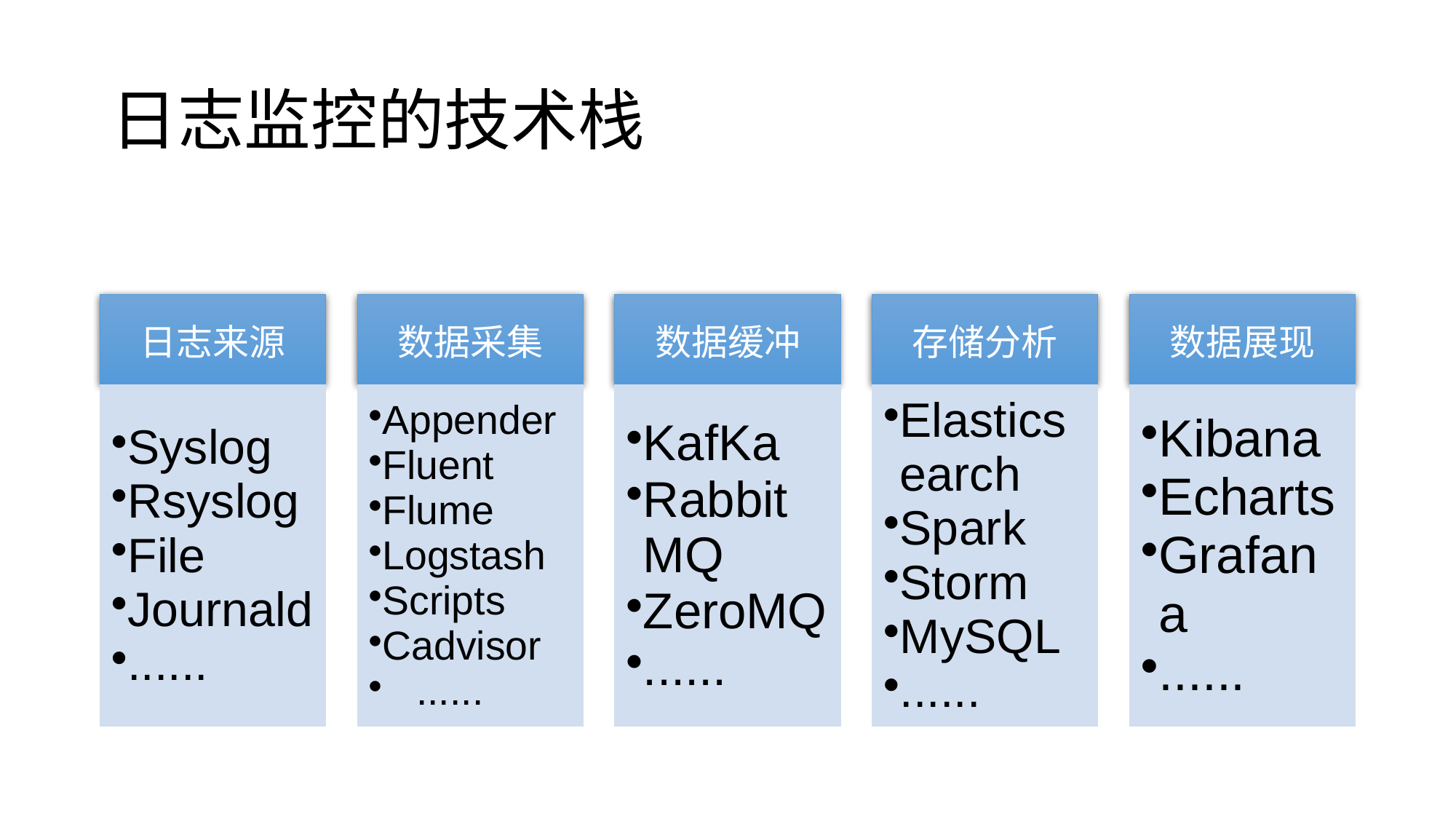

# 日志监控的技术栈
日志来源
数据采集
数据缓冲
存储分析
数据展现
Syslog
Rsyslog
File
Journald
......
Appender
Fluent
Flume
Logstash
Scripts
   ......
KafKa
RabbitMQ
ZeroMQ
......
Elasticsearch
Spark
Storm
......
Kibana
Echarts
......
Cadvisor
MySQL
Grafana